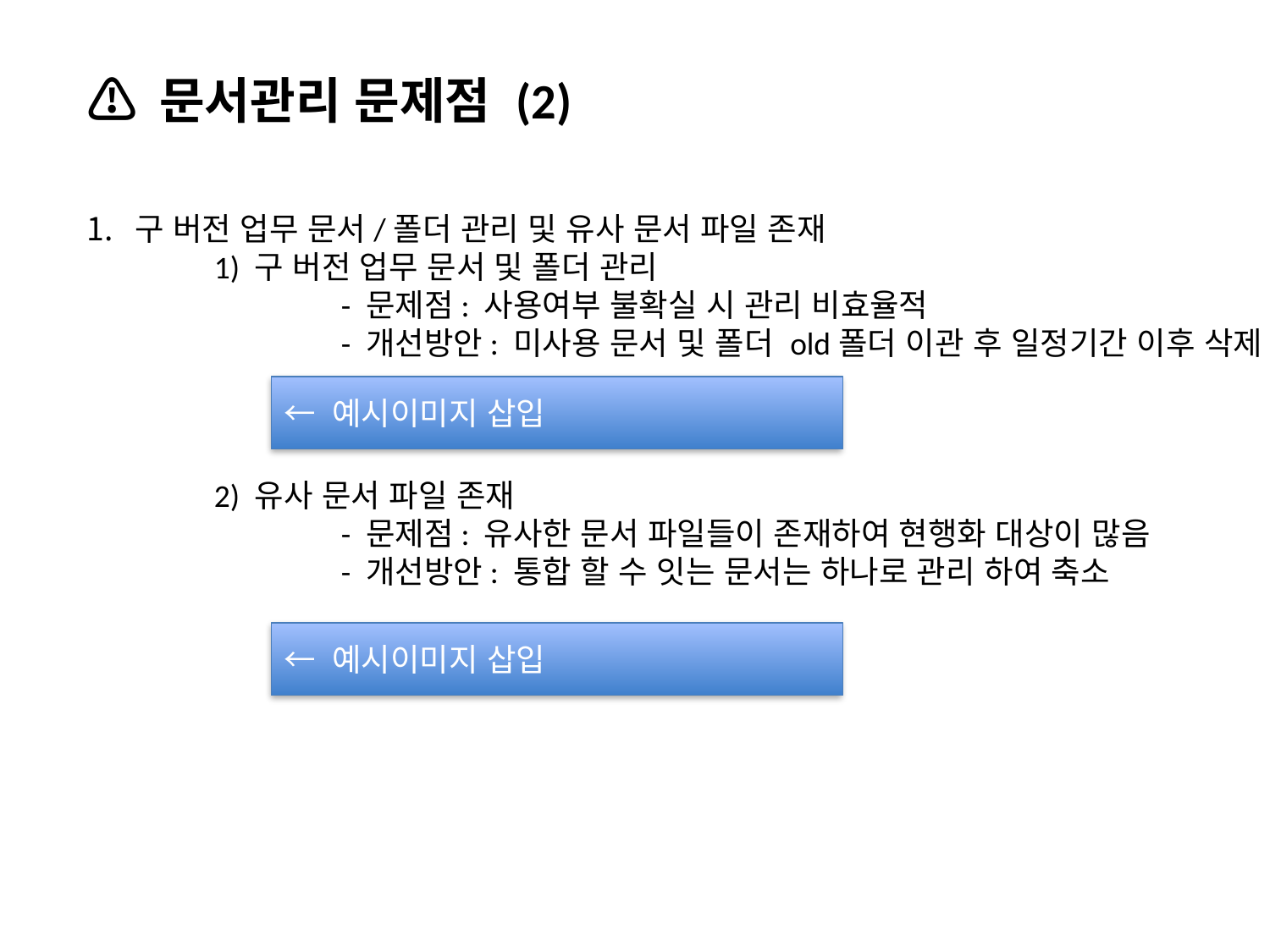

⚠️ 문서관리 문제점 (2)
구 버전 업무 문서/폴더 관리 및 유사 문서 파일 존재
	1) 구 버전 업무 문서 및 폴더 관리
		- 문제점: 사용여부 불확실 시 관리 비효율적
		- 개선방안: 미사용 문서 및 폴더 old폴더 이관 후 일정기간 이후 삭제

	2) 유사 문서 파일 존재
		- 문제점: 유사한 문서 파일들이 존재하여 현행화 대상이 많음
		- 개선방안: 통합 할 수 잇는 문서는 하나로 관리 하여 축소

← 예시이미지 삽입
← 예시이미지 삽입